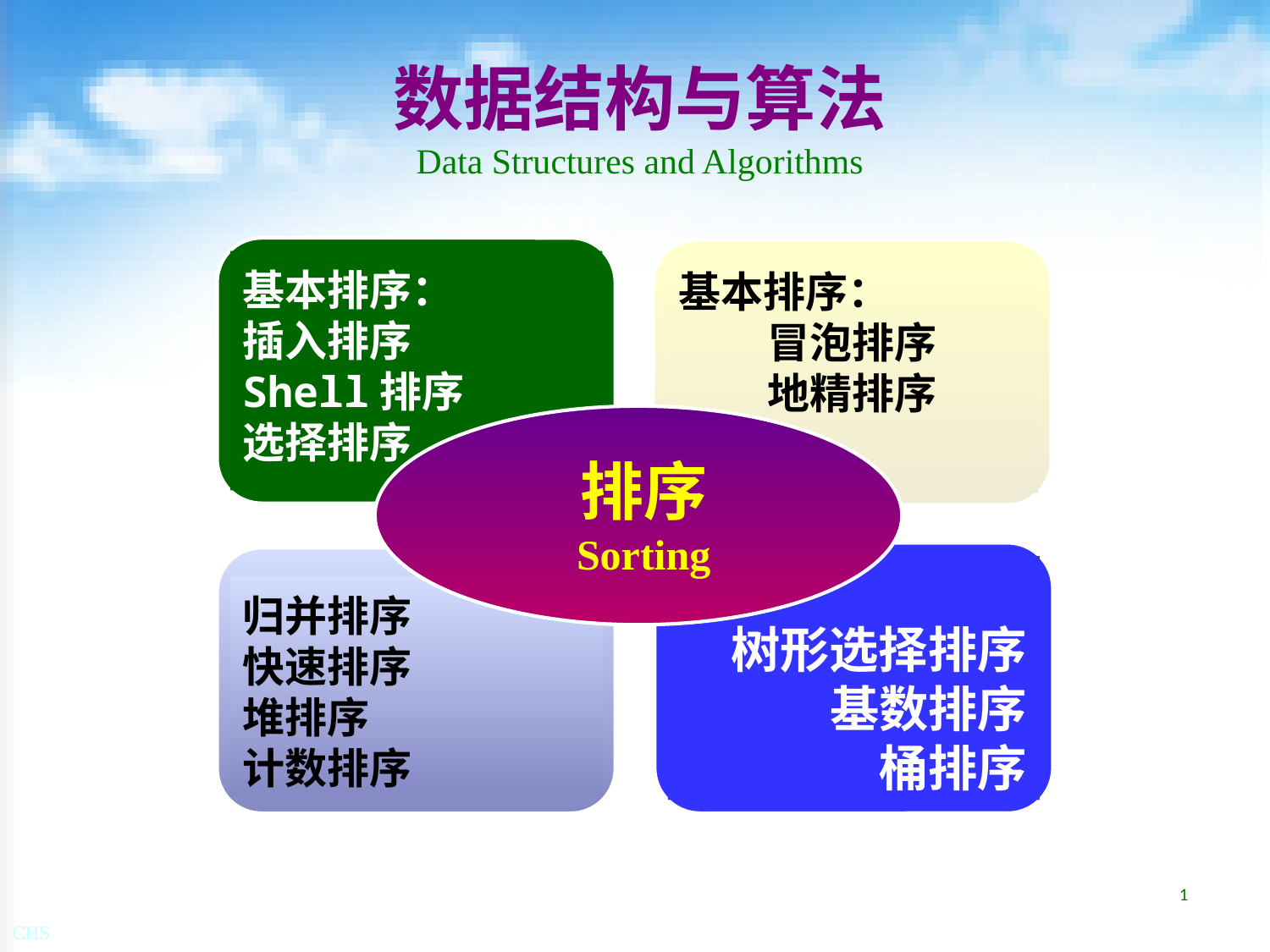

# 数据结构与算法 Data Structures and Algorithms

基本排序：
插入排序
Shell排序
选择排序

基本排序：
冒泡排序
地精排序

排序
Sorting

树形选择排序
基数排序
桶排序

归并排序
快速排序
堆排序
计数排序
1